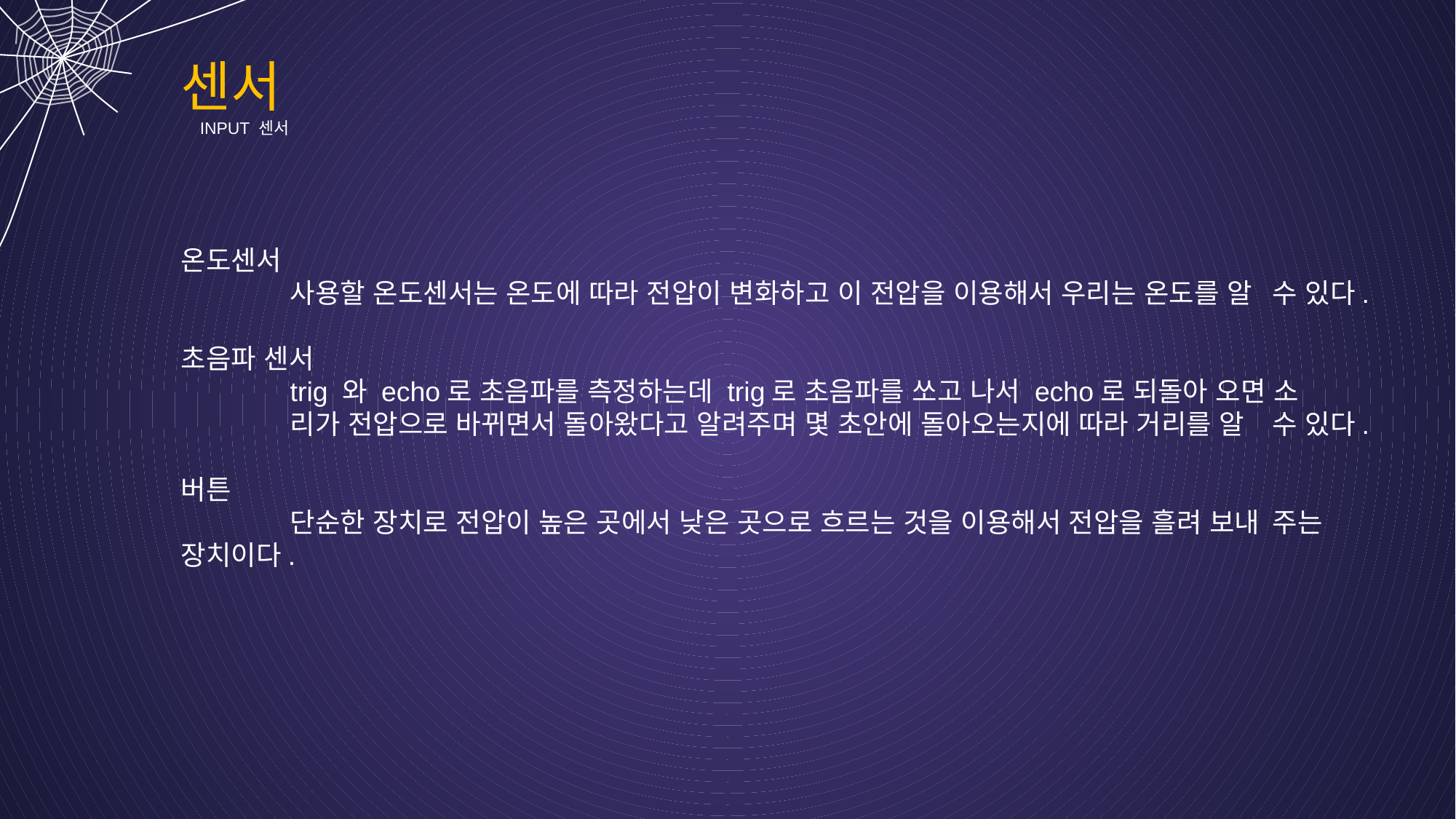

센서
    INPUT 센서
온도센서
	사용할 온도센서는 온도에 따라 전압이 변화하고 이 전압을 이용해서 우리는 온도를 알 	수 있다.

초음파 센서
	trig 와 echo로 초음파를 측정하는데 trig로 초음파를 쏘고 나서 echo로 되돌아 오면 소	리가 전압으로 바뀌면서 돌아왔다고 알려주며 몇 초안에 돌아오는지에 따라 거리를 알 	수 있다.

버튼
	단순한 장치로 전압이 높은 곳에서 낮은 곳으로 흐르는 것을 이용해서 전압을 흘려 보내	주는 장치이다.